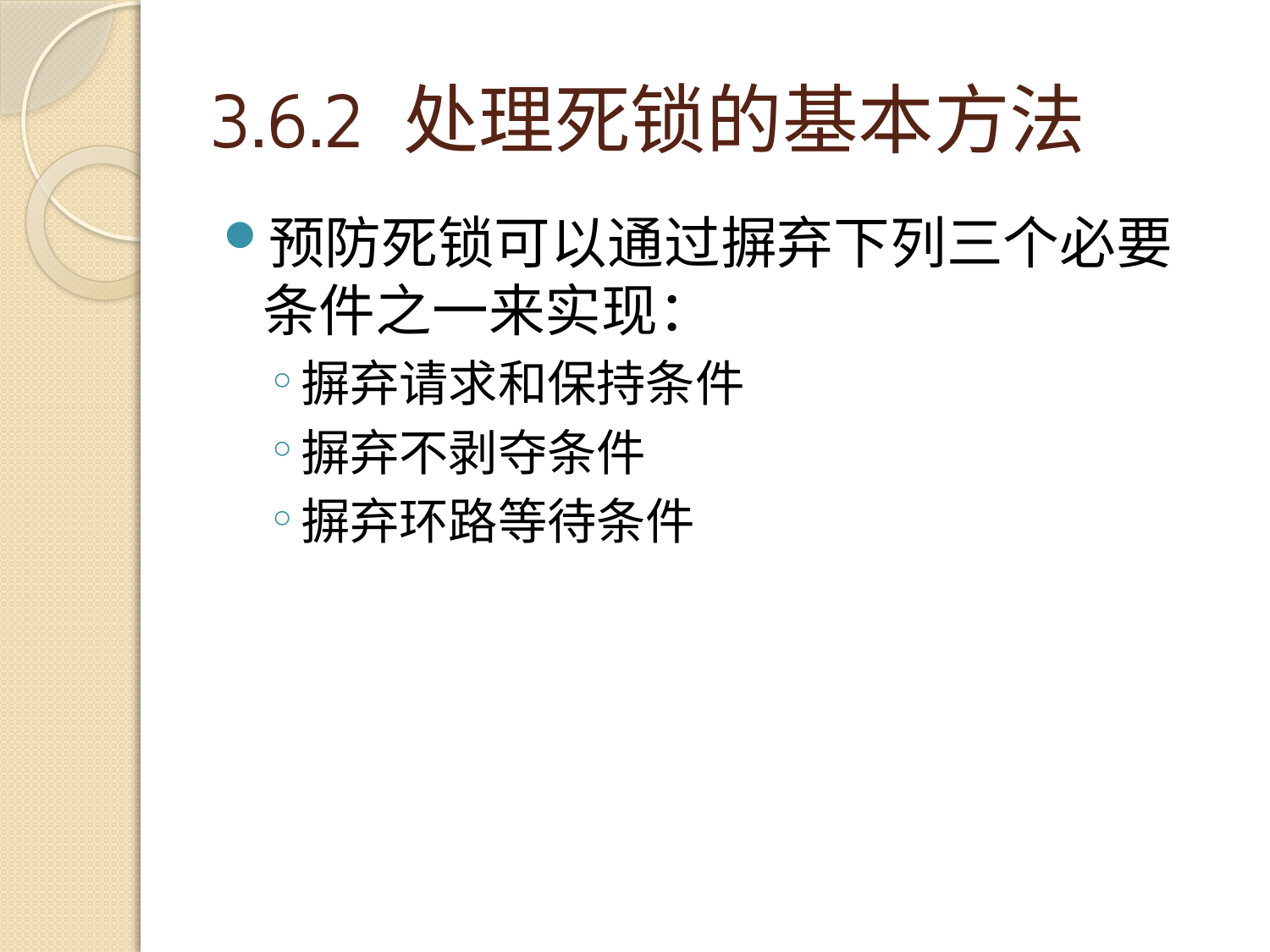

# 3.6.2 处理死锁的基本方法
预防死锁可以通过摒弃下列三个必要条件之一来实现：
摒弃请求和保持条件
摒弃不剥夺条件
摒弃环路等待条件